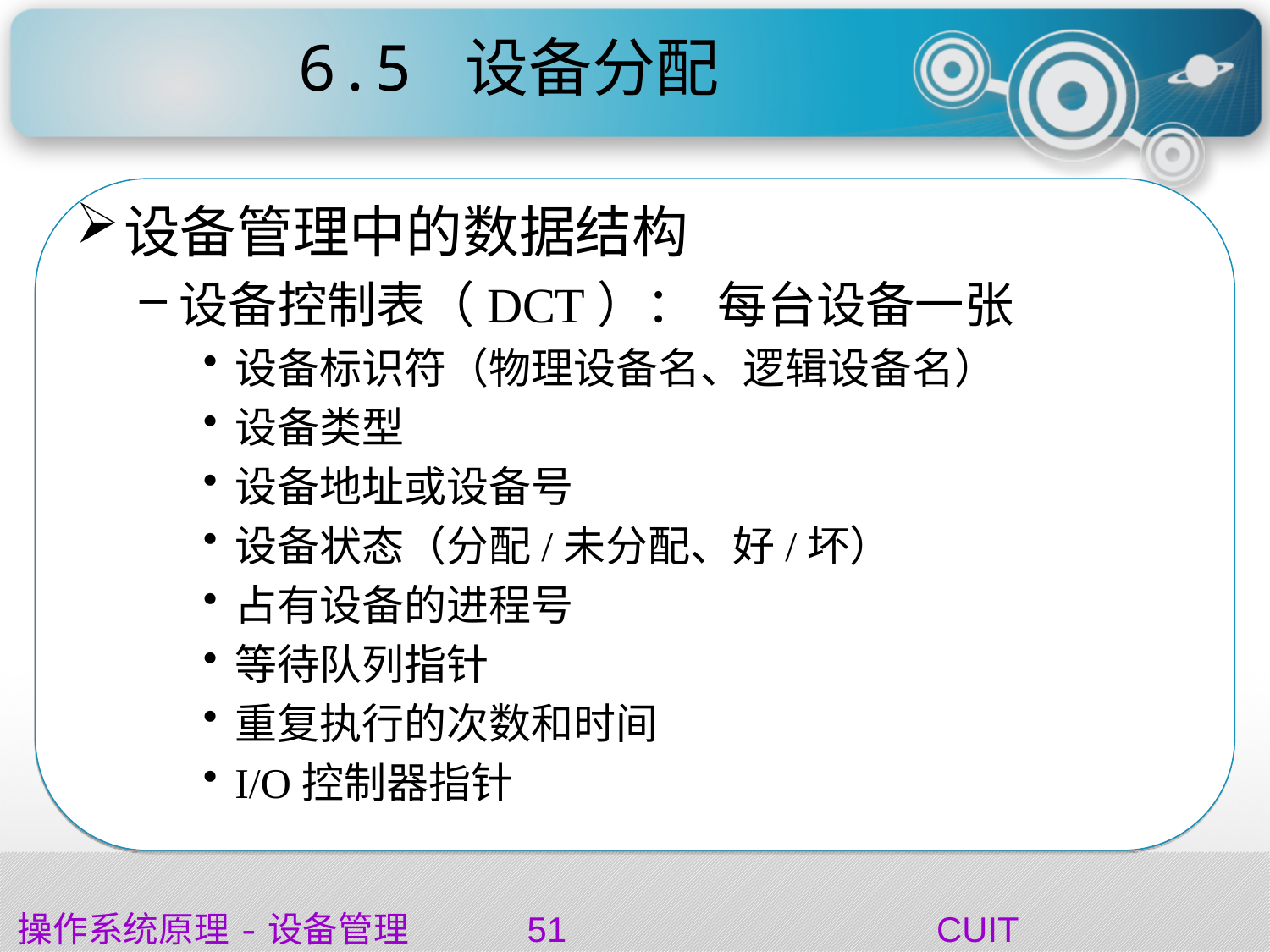

# 6.5 设备分配
设备管理中的数据结构
设备控制表（DCT）：  每台设备一张
设备标识符（物理设备名、逻辑设备名）
设备类型
设备地址或设备号
设备状态（分配/未分配、好/坏）
占有设备的进程号
等待队列指针
重复执行的次数和时间
I/O控制器指针